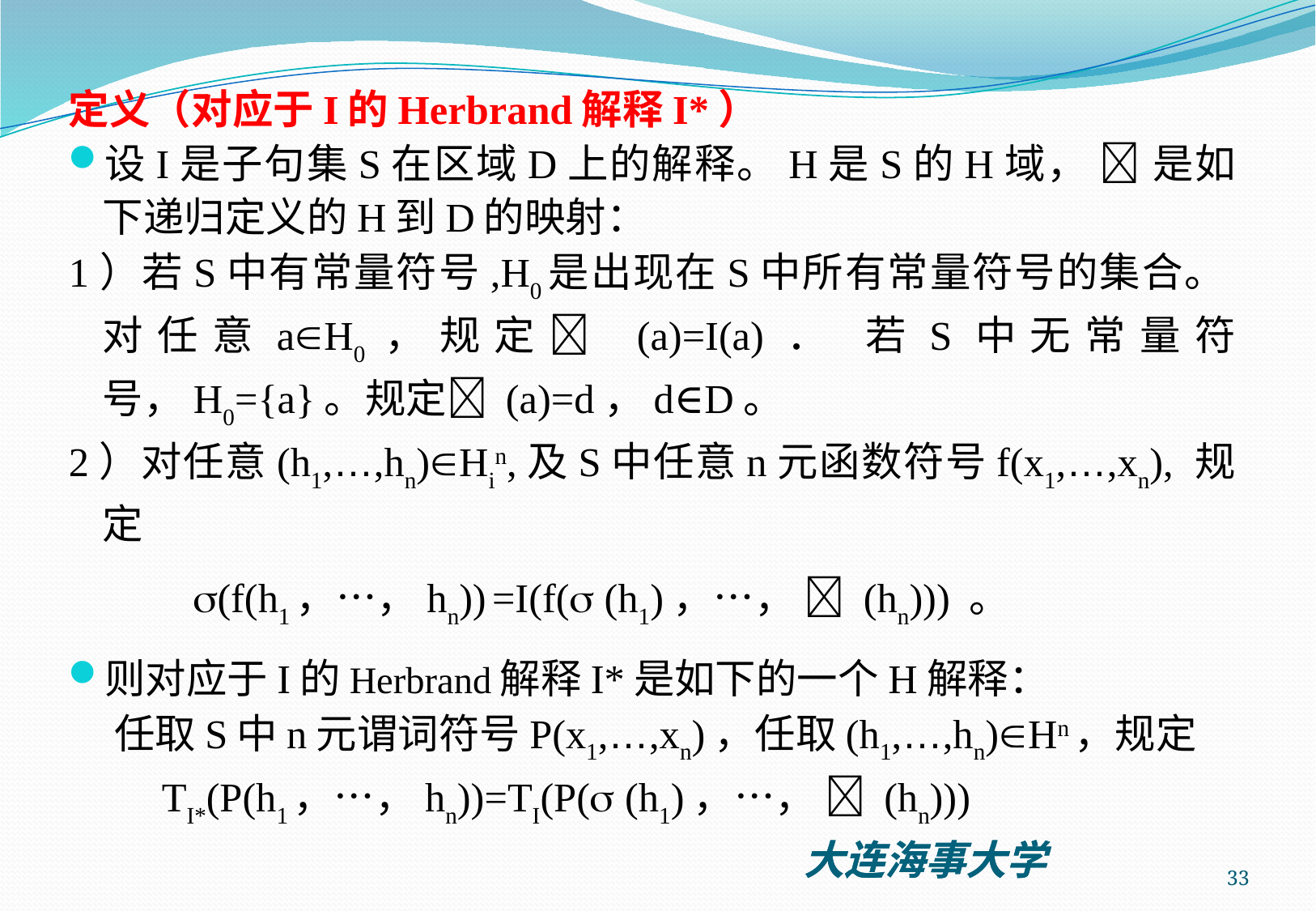

定义（对应于I的Herbrand解释I*）
设I是子句集S在区域D上的解释。H是S的H域， σ 是如下递归定义的H到D的映射：
1）若S中有常量符号,H0是出现在S中所有常量符号的集合。  对任意a∈H0，规定σ (a)=I(a)． 若S中无常量符号，H0={a}。规定σ (a)=d，d∈D。
2）对任意(h1,…,hn)∈Hin,及S中任意n元函数符号f(x1,…,xn), 规定
            σ(f(h1，…，hn)) =I(f(σ (h1)，…， σ (hn))) 。
则对应于I的Herbrand解释I*是如下的一个H解释：
    任取S中n元谓词符号P(x1,…,xn)，任取(h1,…,hn)∈Hn，规定
         TI*(P(h1，…，hn))=TI(P(σ (h1)，…， σ (hn)))

33